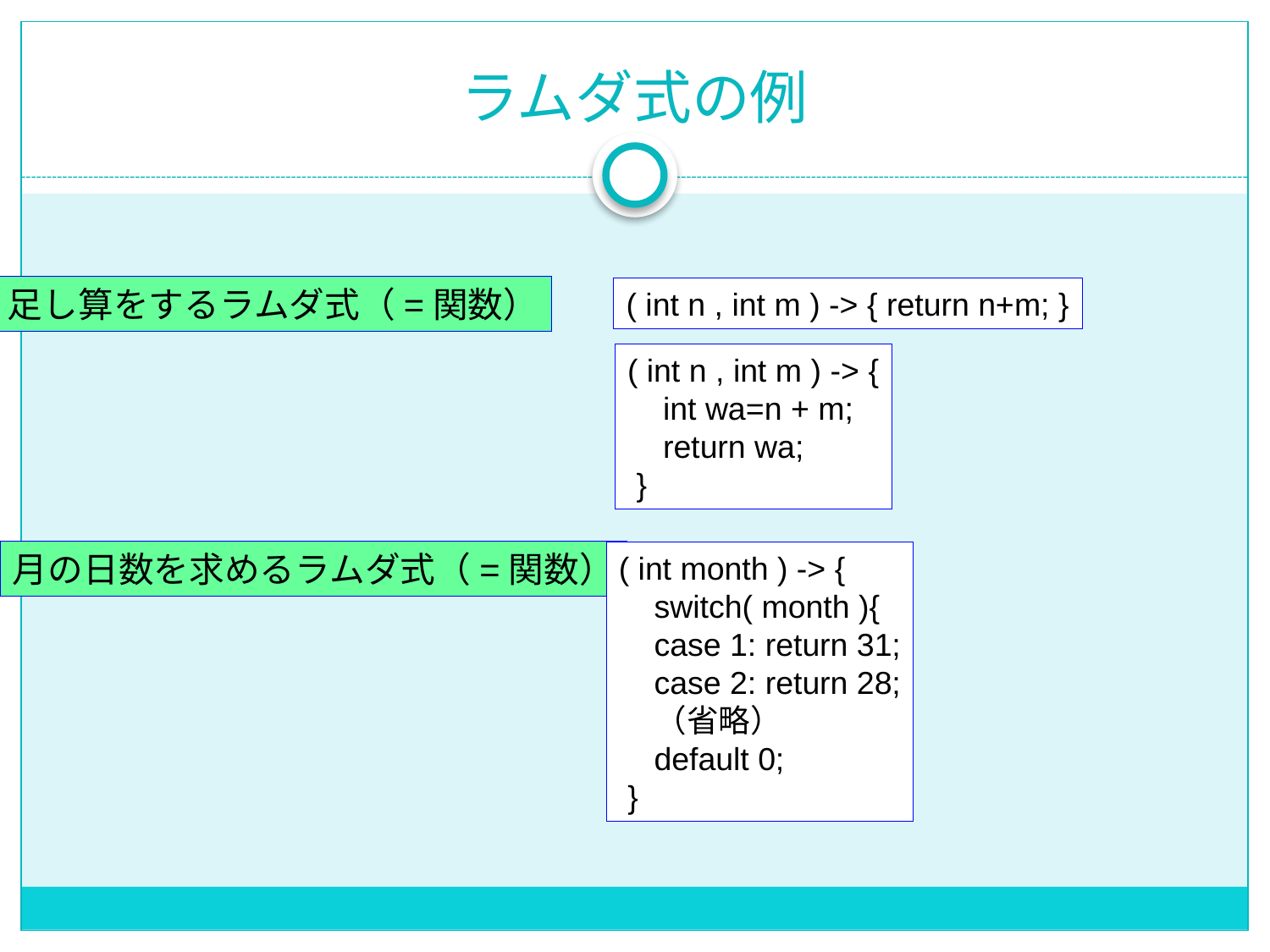

# ラムダ式の例
足し算をするラムダ式（=関数）
( int n , int m ) -> { return n+m; }
( int n , int m ) -> {
    int wa=n + m;
    return wa;
 }
月の日数を求めるラムダ式（=関数）
( int month ) -> {
    switch( month ){
    case 1: return 31;
    case 2: return 28;
    （省略）
    default 0;
 }